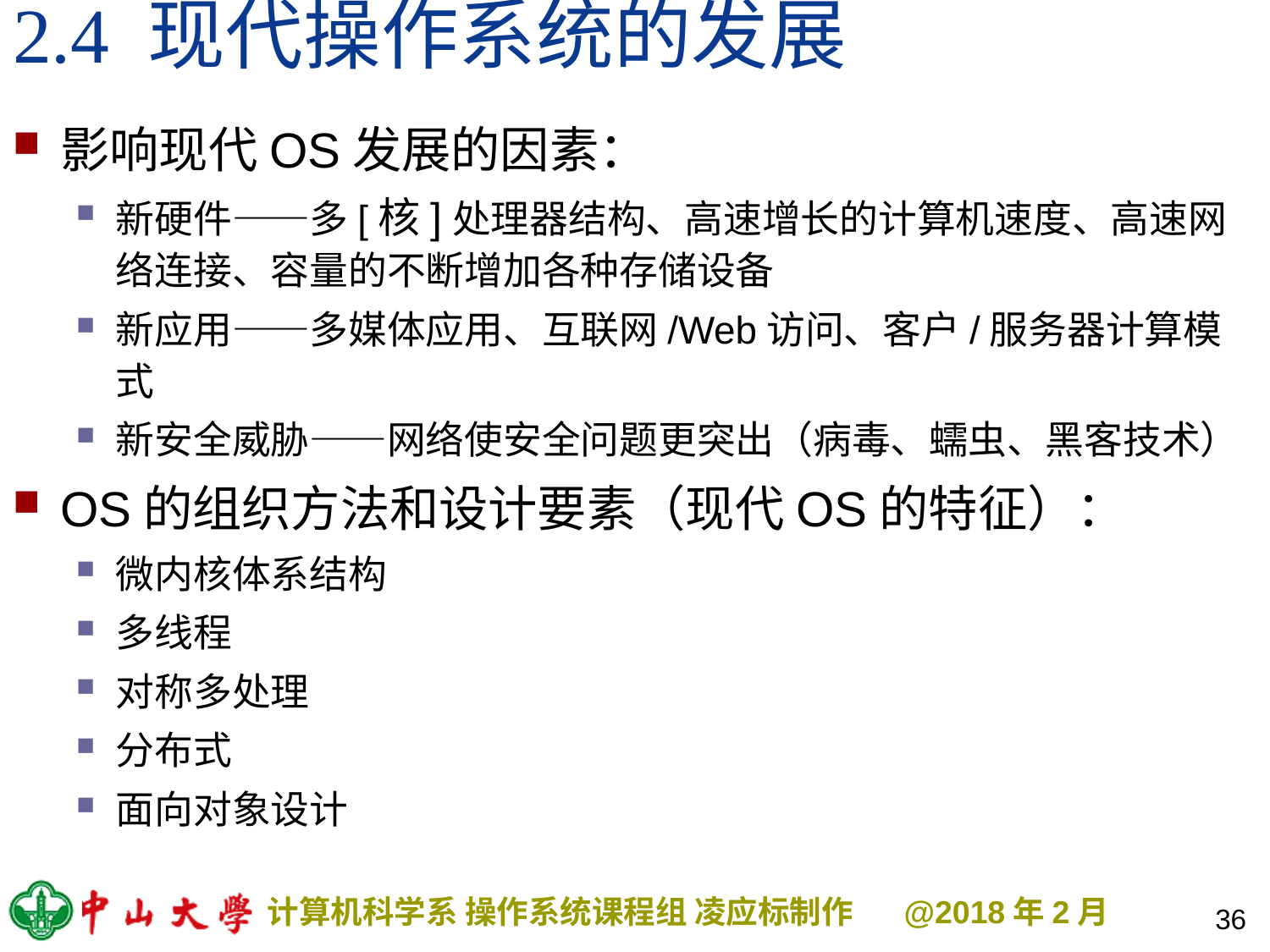

# 2.4 现代操作系统的发展
影响现代OS发展的因素：
新硬件——多[核]处理器结构、高速增长的计算机速度、高速网络连接、容量的不断增加各种存储设备
新应用——多媒体应用、互联网/Web访问、客户/服务器计算模式
新安全威胁——网络使安全问题更突出（病毒、蠕虫、黑客技术）
OS的组织方法和设计要素（现代OS的特征）：
微内核体系结构
多线程
对称多处理
分布式
面向对象设计
36